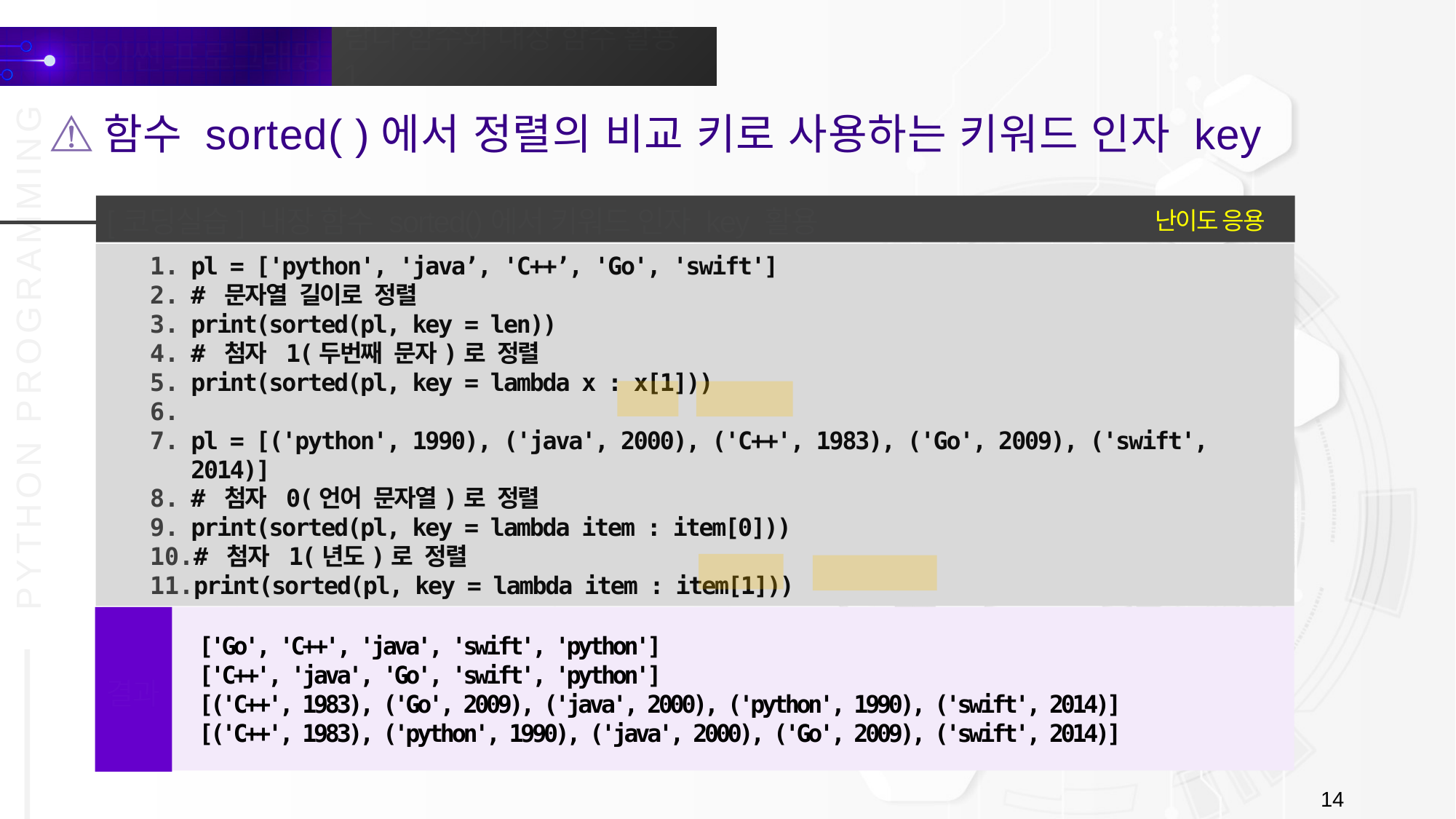

함수 sorted( )에서 정렬의 비교 키로 사용하는 키워드 인자 key

난이도 응용
[코딩실습] 내장 함수 sorted()에서 키워드 인자 key 활용
pl = ['python', 'java’, 'C++’, 'Go', 'swift']
# 문자열 길이로 정렬
print(sorted(pl, key = len))
# 첨자 1(두번째 문자)로 정렬
print(sorted(pl, key = lambda x : x[1]))

pl = [('python', 1990), ('java', 2000), ('C++', 1983), ('Go', 2009), ('swift', 2014)]
# 첨자 0(언어 문자열)로 정렬
print(sorted(pl, key = lambda item : item[0]))
# 첨자 1(년도)로 정렬
print(sorted(pl, key = lambda item : item[1]))

['Go', 'C++', 'java', 'swift', 'python']
['C++', 'java', 'Go', 'swift', 'python']
[('C++', 1983), ('Go', 2009), ('java', 2000), ('python', 1990), ('swift', 2014)]
[('C++', 1983), ('python', 1990), ('java', 2000), ('Go', 2009), ('swift', 2014)]

결과
14